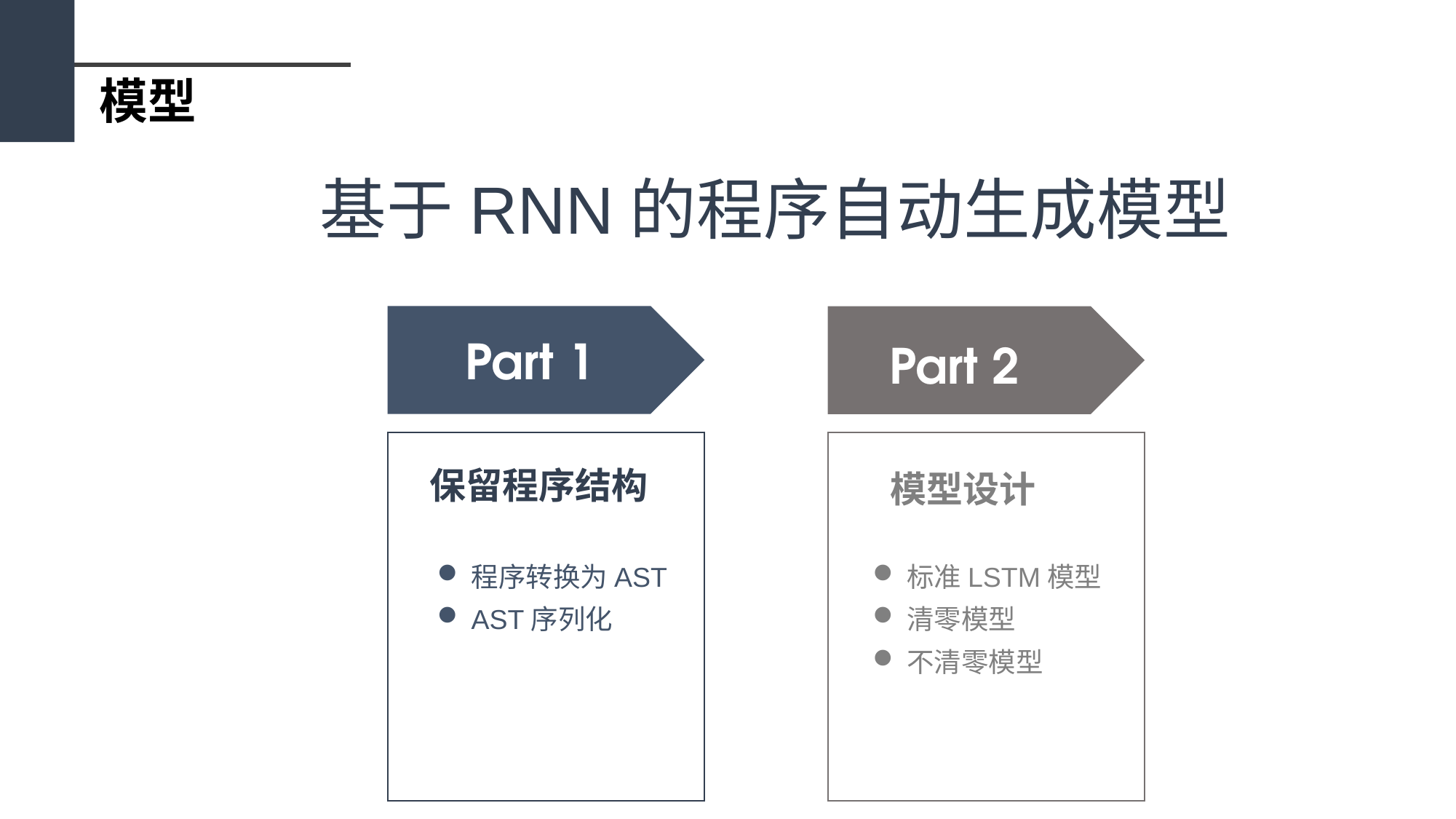

模型
# 基于RNN的程序自动生成模型

Part 1

Part 2

保留程序结构
程序转换为AST
AST序列化
模型设计
标准LSTM模型
清零模型
不清零模型